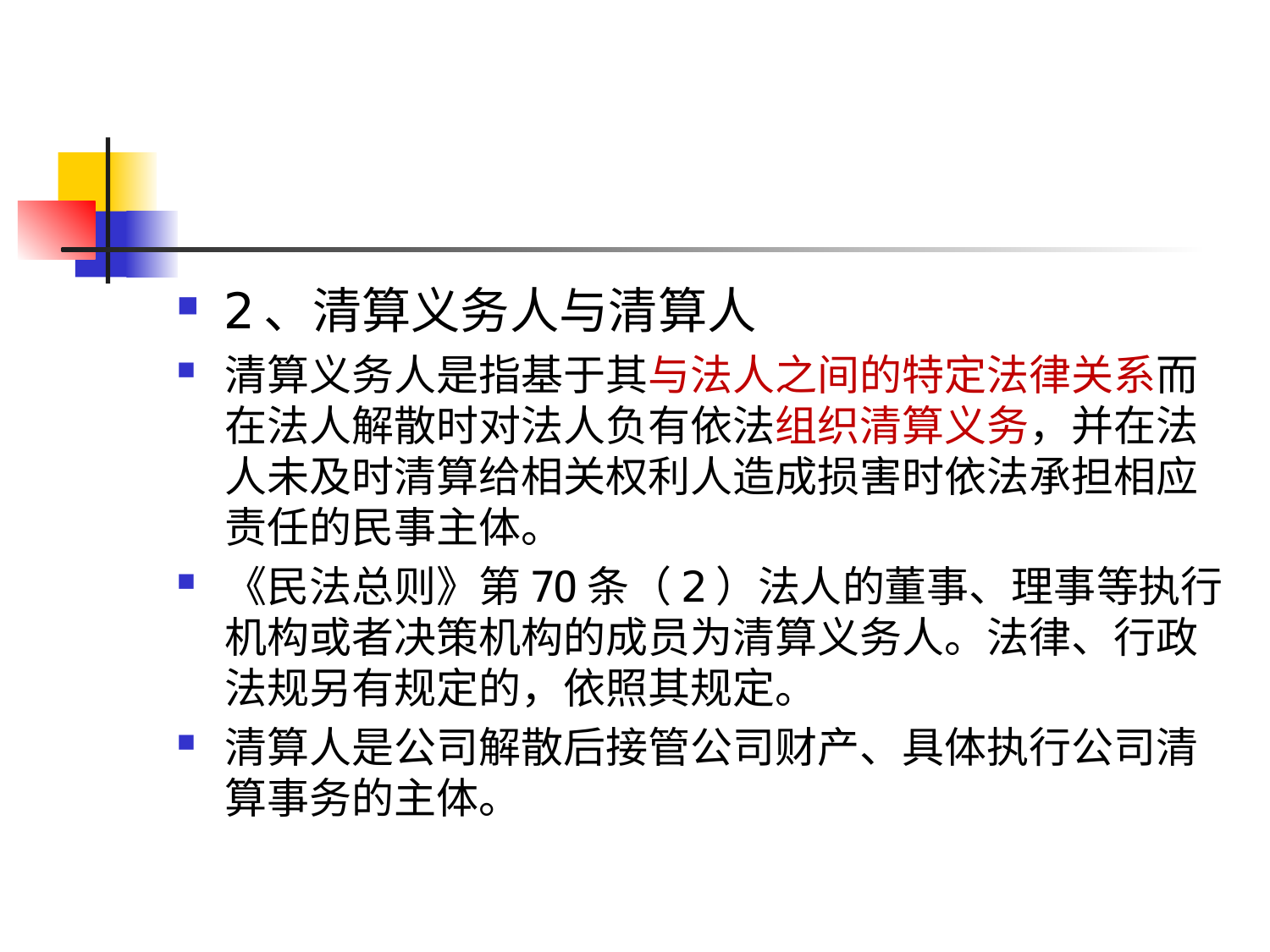

#
2、清算义务人与清算人
清算义务人是指基于其与法人之间的特定法律关系而在法人解散时对法人负有依法组织清算义务，并在法人未及时清算给相关权利人造成损害时依法承担相应责任的民事主体。
《民法总则》第70条（2）法人的董事、理事等执行机构或者决策机构的成员为清算义务人。法律、行政法规另有规定的，依照其规定。
清算人是公司解散后接管公司财产、具体执行公司清算事务的主体。